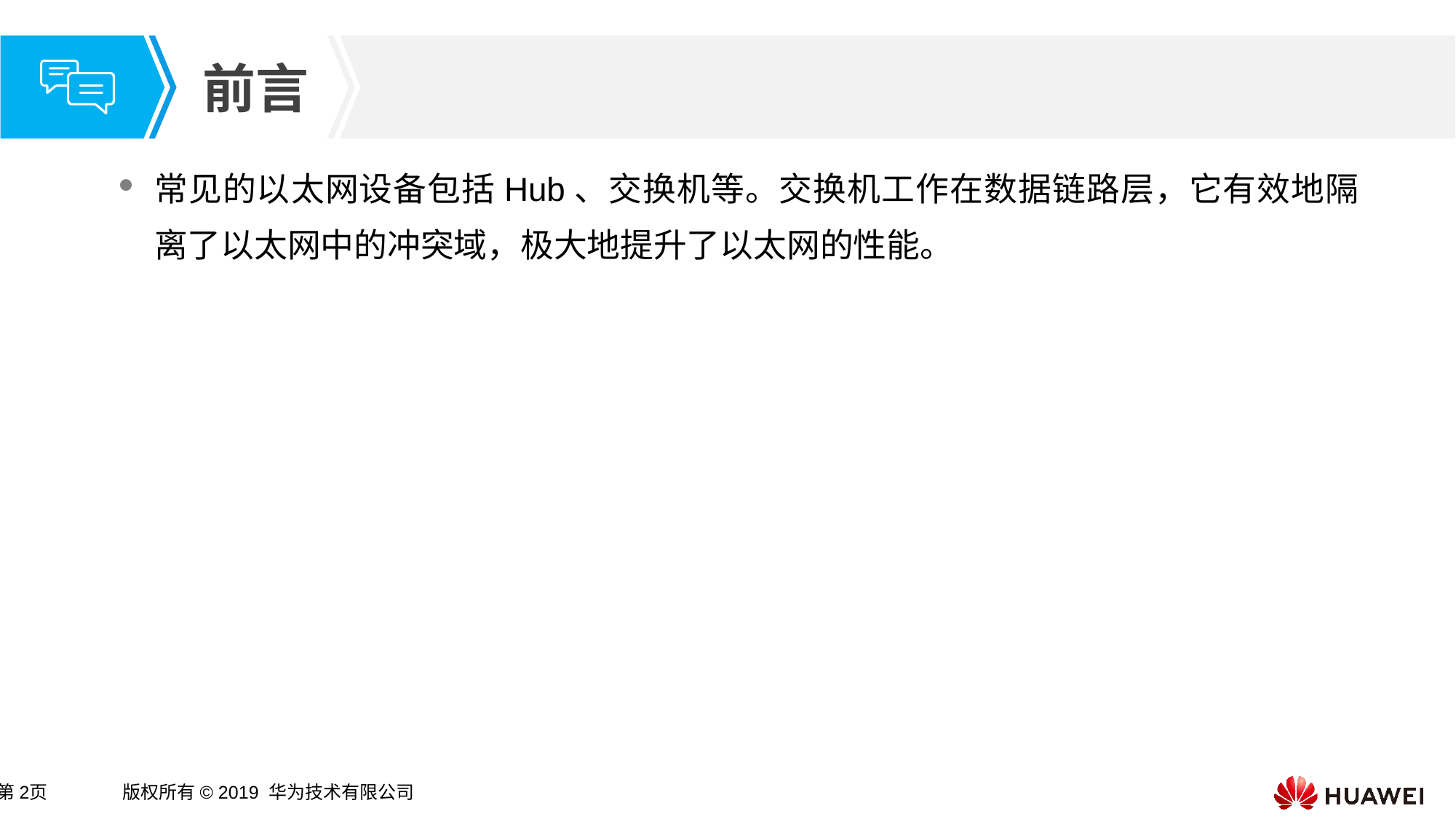

常见的以太网设备包括Hub、交换机等。交换机工作在数据链路层，它有效地隔离了以太网中的冲突域，极大地提升了以太网的性能。